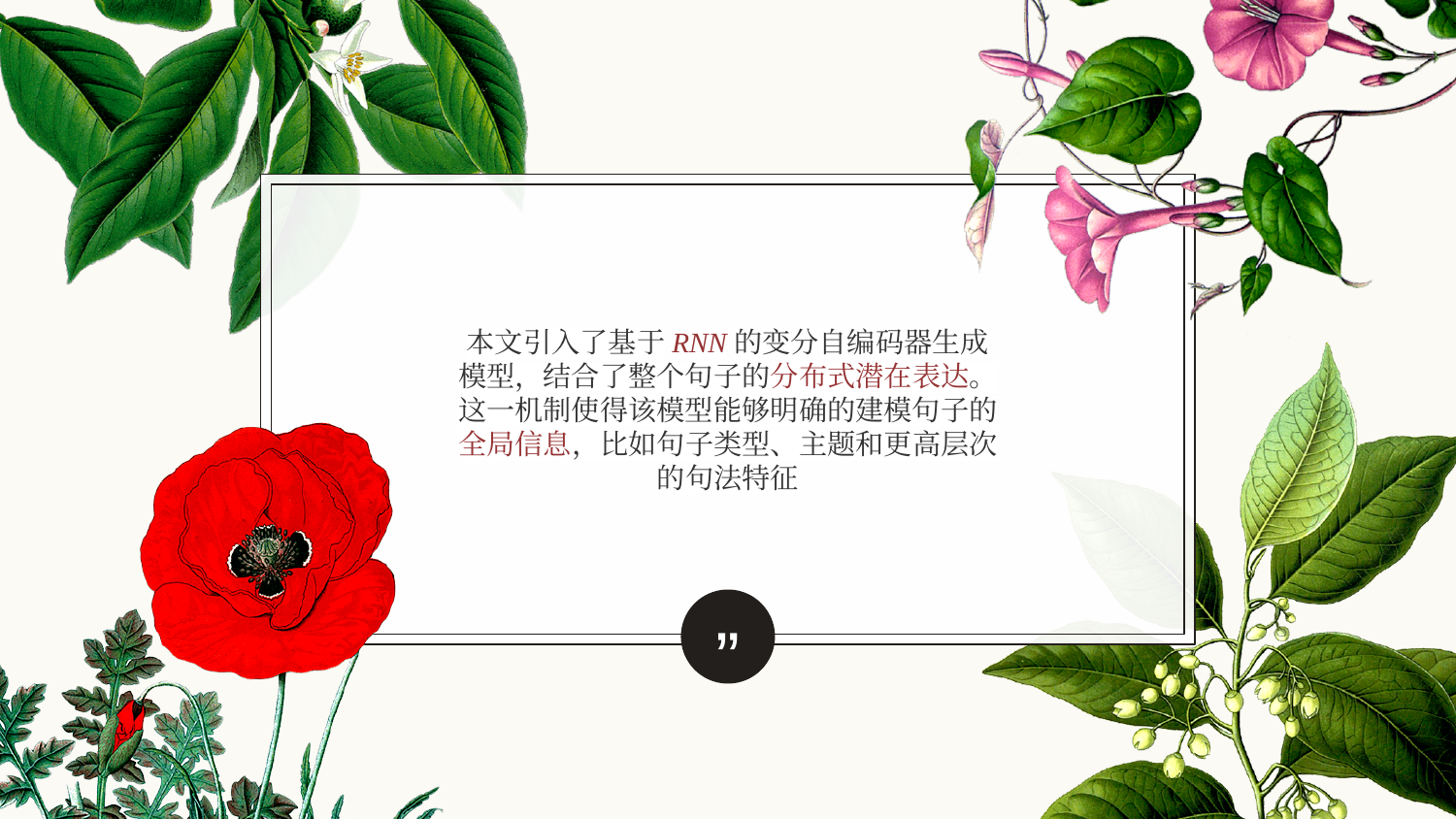

本文引入了基于RNN的变分自编码器生成模型，结合了整个句子的分布式潜在表达。这一机制使得该模型能够明确的建模句子的全局信息，比如句子类型、主题和更高层次的句法特征